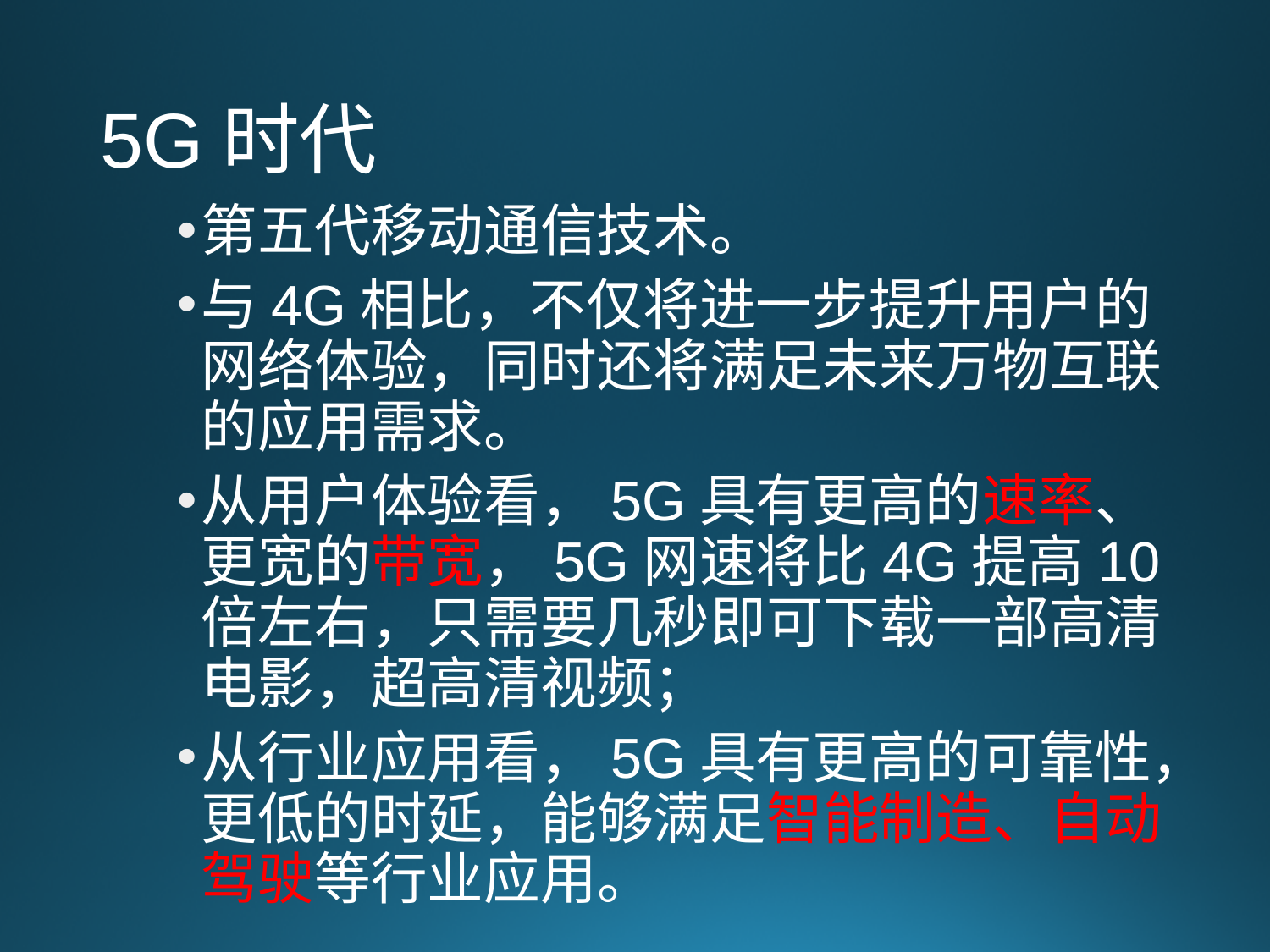

# 5G时代
第五代移动通信技术。
与4G相比，不仅将进一步提升用户的网络体验，同时还将满足未来万物互联的应用需求。
从用户体验看，5G具有更高的速率、更宽的带宽，5G网速将比4G提高10倍左右，只需要几秒即可下载一部高清电影，超高清视频；
从行业应用看，5G具有更高的可靠性，更低的时延，能够满足智能制造、自动驾驶等行业应用。